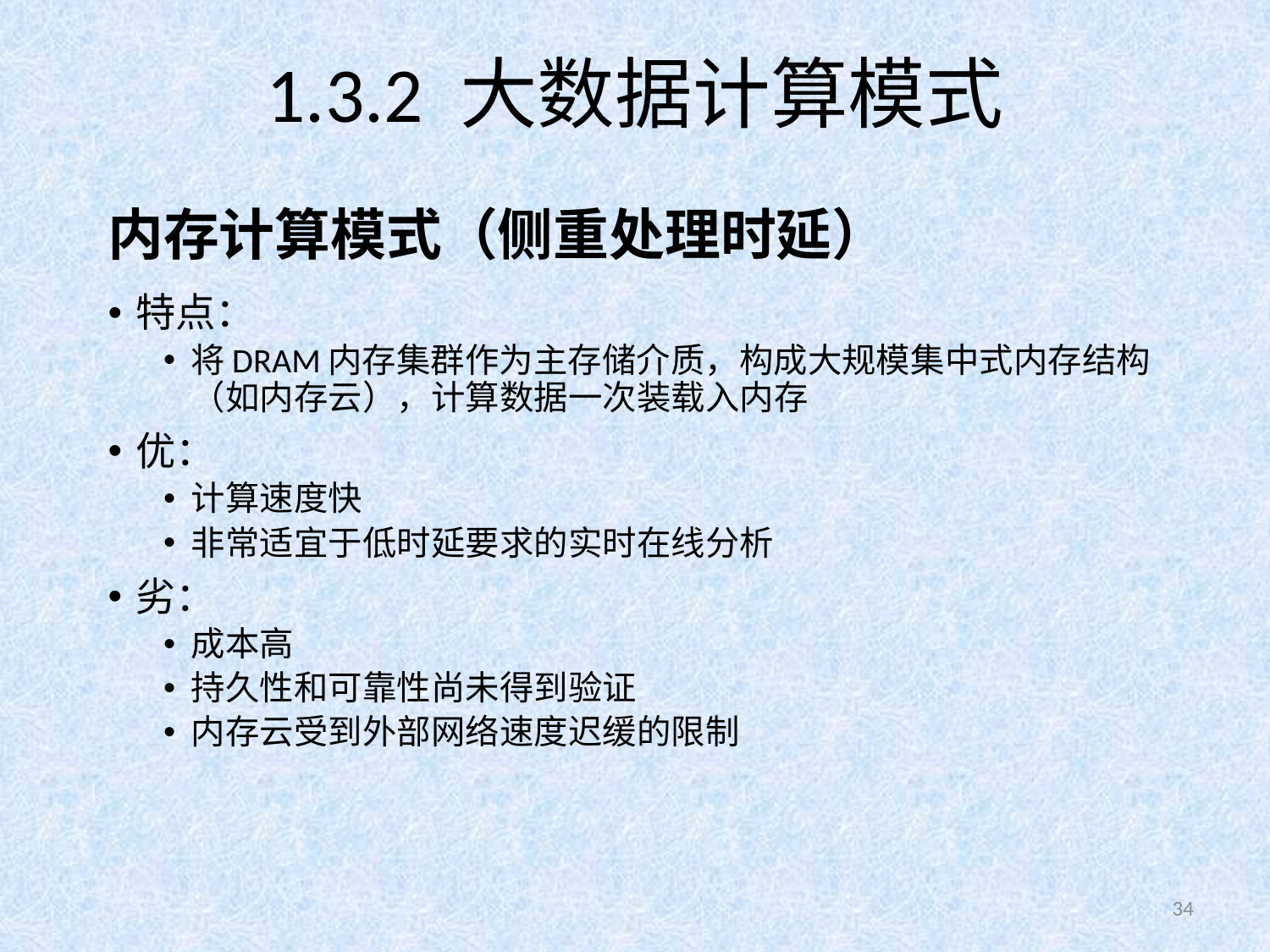

# 1.3.2 大数据计算模式
内存计算模式（侧重处理时延）
特点：
将DRAM内存集群作为主存储介质，构成大规模集中式内存结构（如内存云），计算数据一次装载入内存
优：
计算速度快
非常适宜于低时延要求的实时在线分析
劣：
成本高
持久性和可靠性尚未得到验证
内存云受到外部网络速度迟缓的限制
34